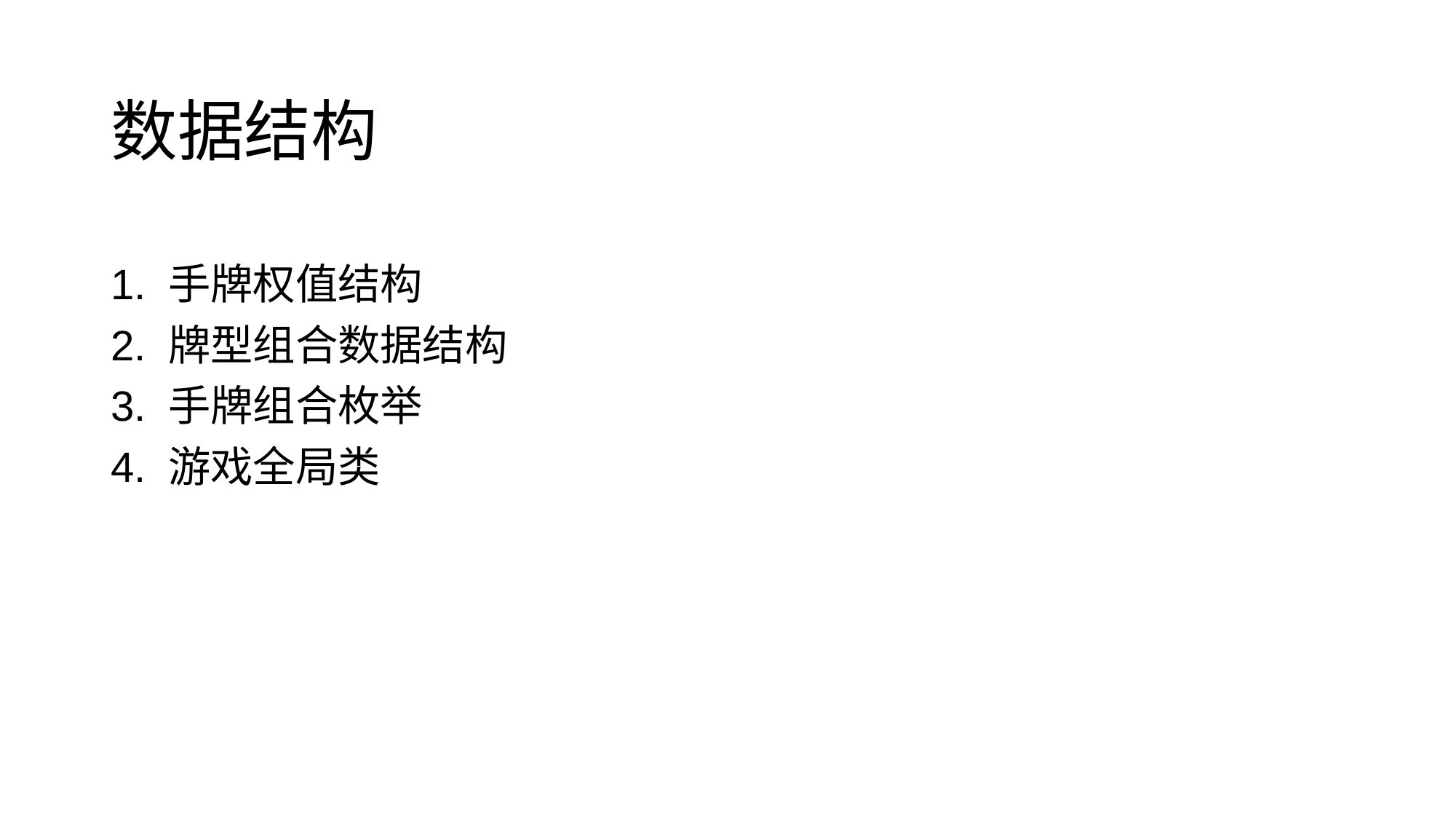

# 数据结构
1. 手牌权值结构
2. 牌型组合数据结构
3. 手牌组合枚举
4. 游戏全局类